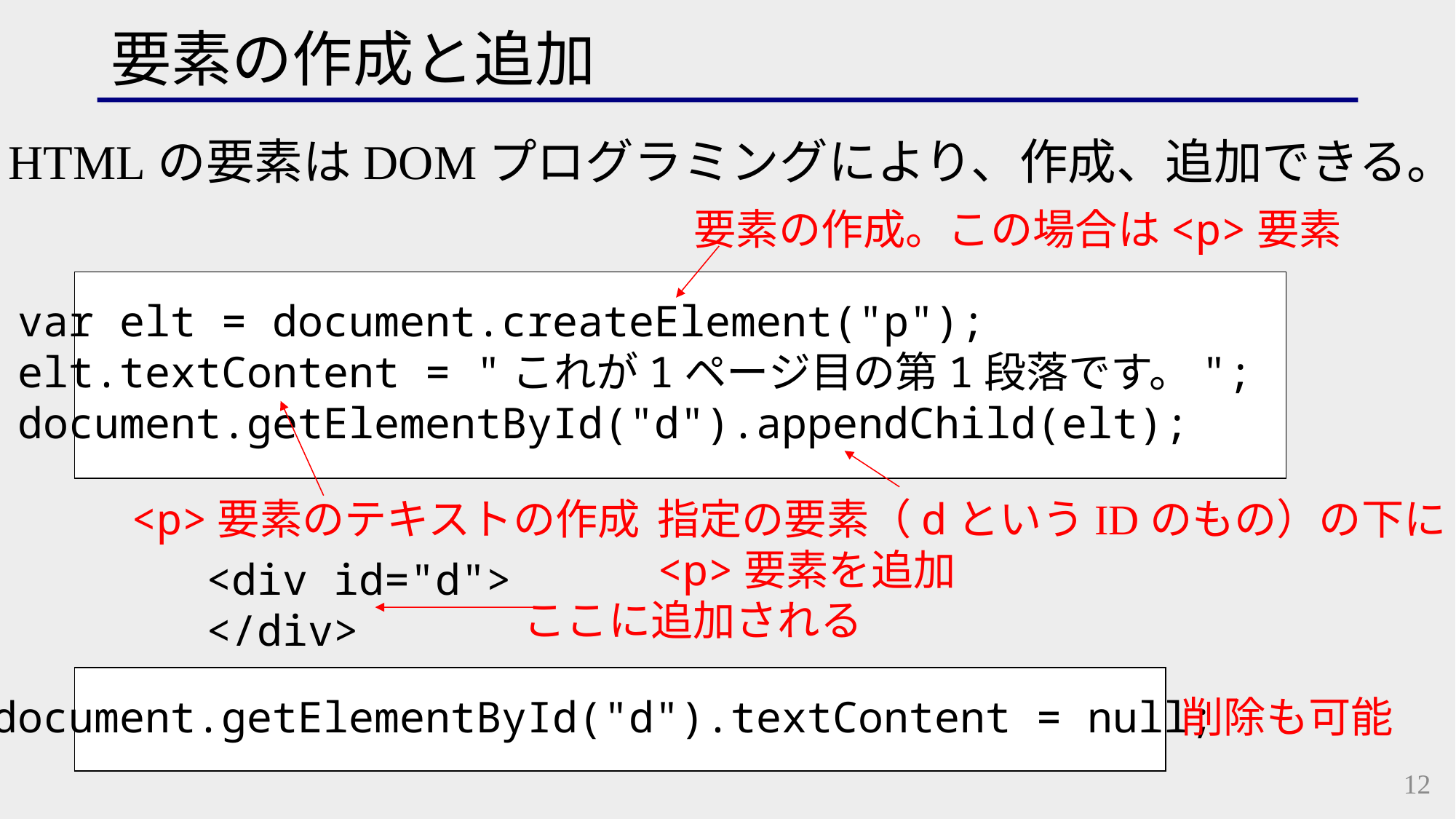

要素の作成と追加
HTMLの要素はDOMプログラミングにより、作成、追加できる。
要素の作成。この場合は<p>要素

var elt = document.createElement("p");
elt.textContent = "これが1ページ目の第1段落です。";
document.getElementById("d").appendChild(elt);

<p>要素のテキストの作成
指定の要素（dというIDのもの）の下に
<p>要素を追加
<div id="d">
</div>
ここに追加される

document.getElementById("d").textContent = null;
削除も可能
12